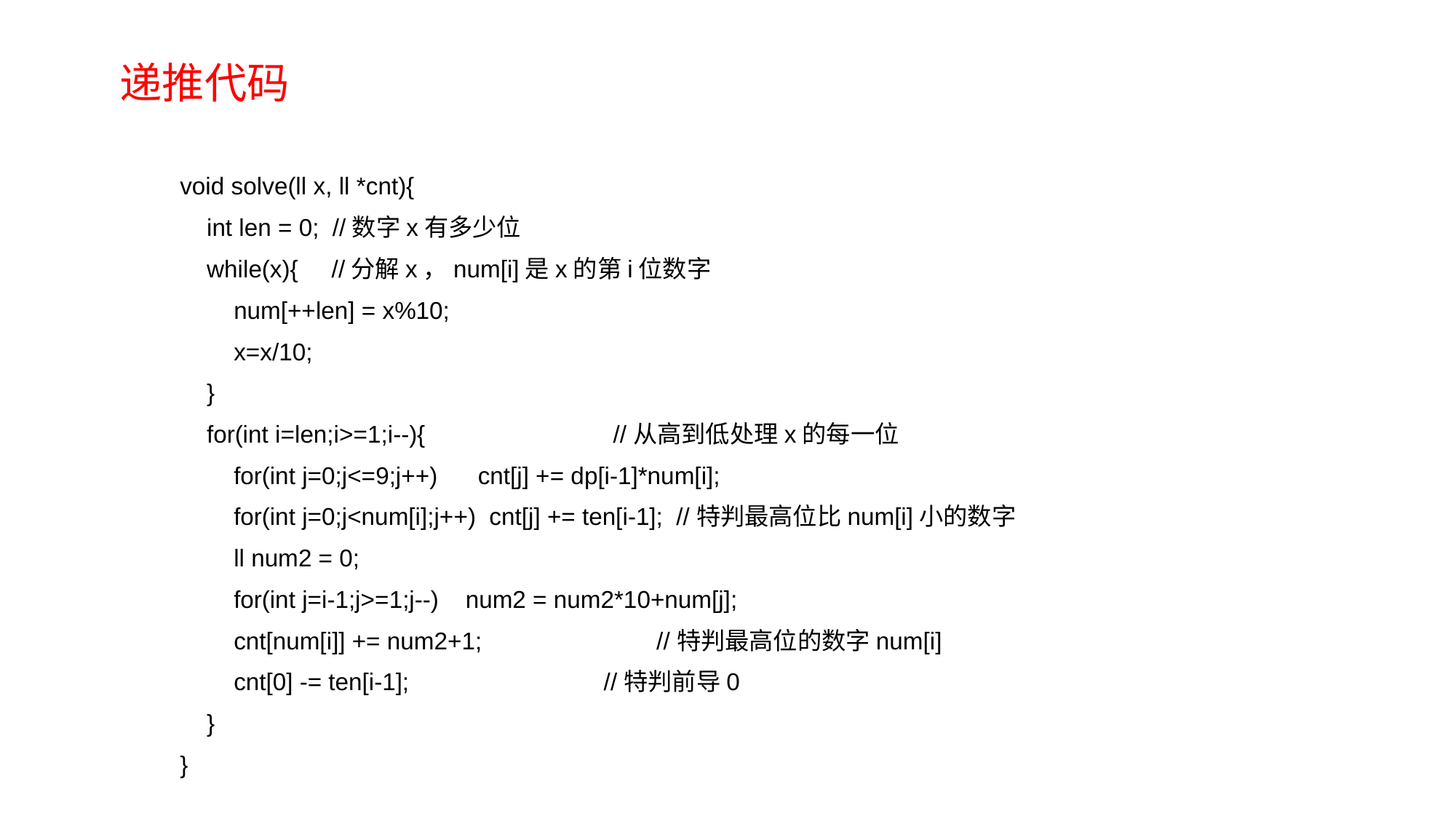

# 递推代码
void solve(ll x, ll *cnt){
    int len = 0;  //数字x有多少位
    while(x){     //分解x，num[i]是x的第i位数字
        num[++len] = x%10;
        x=x/10;
    }
    for(int i=len;i>=1;i--){                            //从高到低处理x的每一位
        for(int j=0;j<=9;j++)      cnt[j] += dp[i-1]*num[i];
        for(int j=0;j<num[i];j++)  cnt[j] += ten[i-1];  //特判最高位比num[i]小的数字
        ll num2 = 0;
        for(int j=i-1;j>=1;j--)    num2 = num2*10+num[j];
        cnt[num[i]] += num2+1;                          //特判最高位的数字num[i]
        cnt[0] -= ten[i-1];                             //特判前导0
    }
}